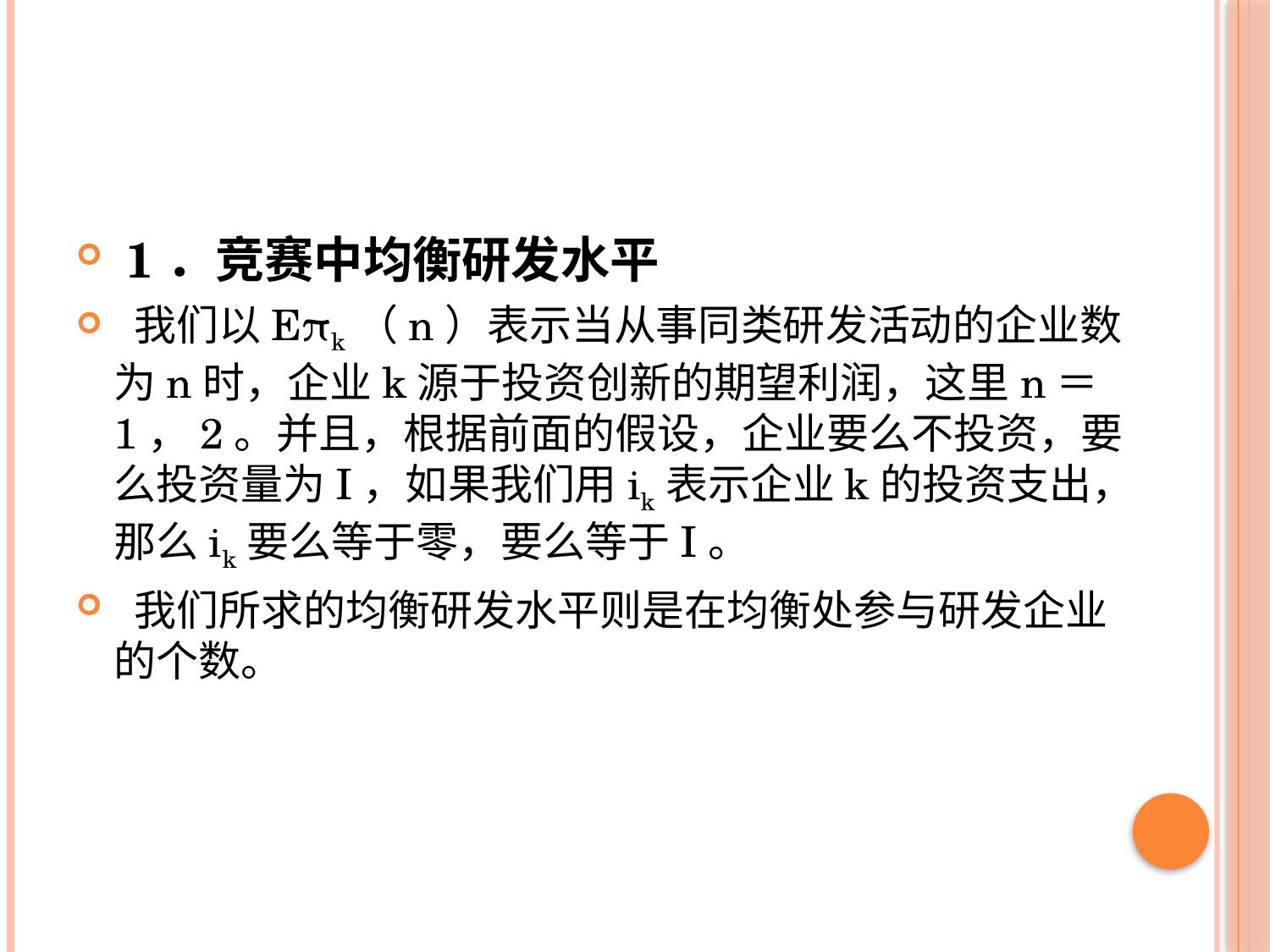

#
 1．竞赛中均衡研发水平
 我们以Eπk（n）表示当从事同类研发活动的企业数为n时，企业k源于投资创新的期望利润，这里n＝1，2。并且，根据前面的假设，企业要么不投资，要么投资量为I，如果我们用ik表示企业k的投资支出，那么ik要么等于零，要么等于I。
 我们所求的均衡研发水平则是在均衡处参与研发企业的个数。